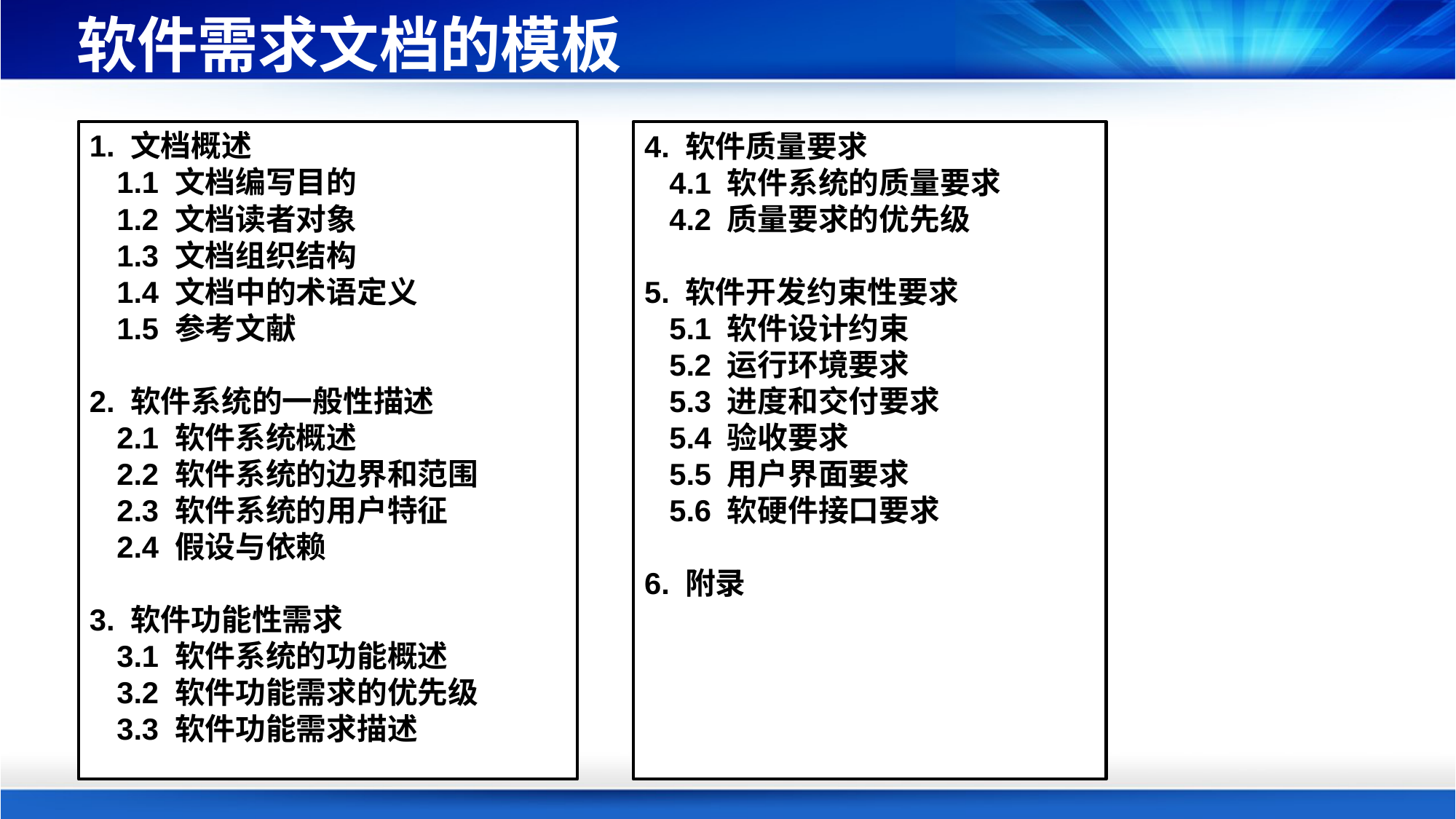

# 软件需求文档的模板
1. 文档概述
1.1 文档编写目的
1.2 文档读者对象
1.3 文档组织结构
1.4 文档中的术语定义
1.5 参考文献

2. 软件系统的一般性描述
2.1 软件系统概述
2.2 软件系统的边界和范围
2.3 软件系统的用户特征
2.4 假设与依赖

3. 软件功能性需求
3.1 软件系统的功能概述
3.2 软件功能需求的优先级
3.3 软件功能需求描述
4. 软件质量要求
   4.1 软件系统的质量要求
   4.2 质量要求的优先级

5. 软件开发约束性要求
   5.1 软件设计约束
   5.2 运行环境要求
   5.3 进度和交付要求
   5.4 验收要求
   5.5 用户界面要求
   5.6 软硬件接口要求

6. 附录